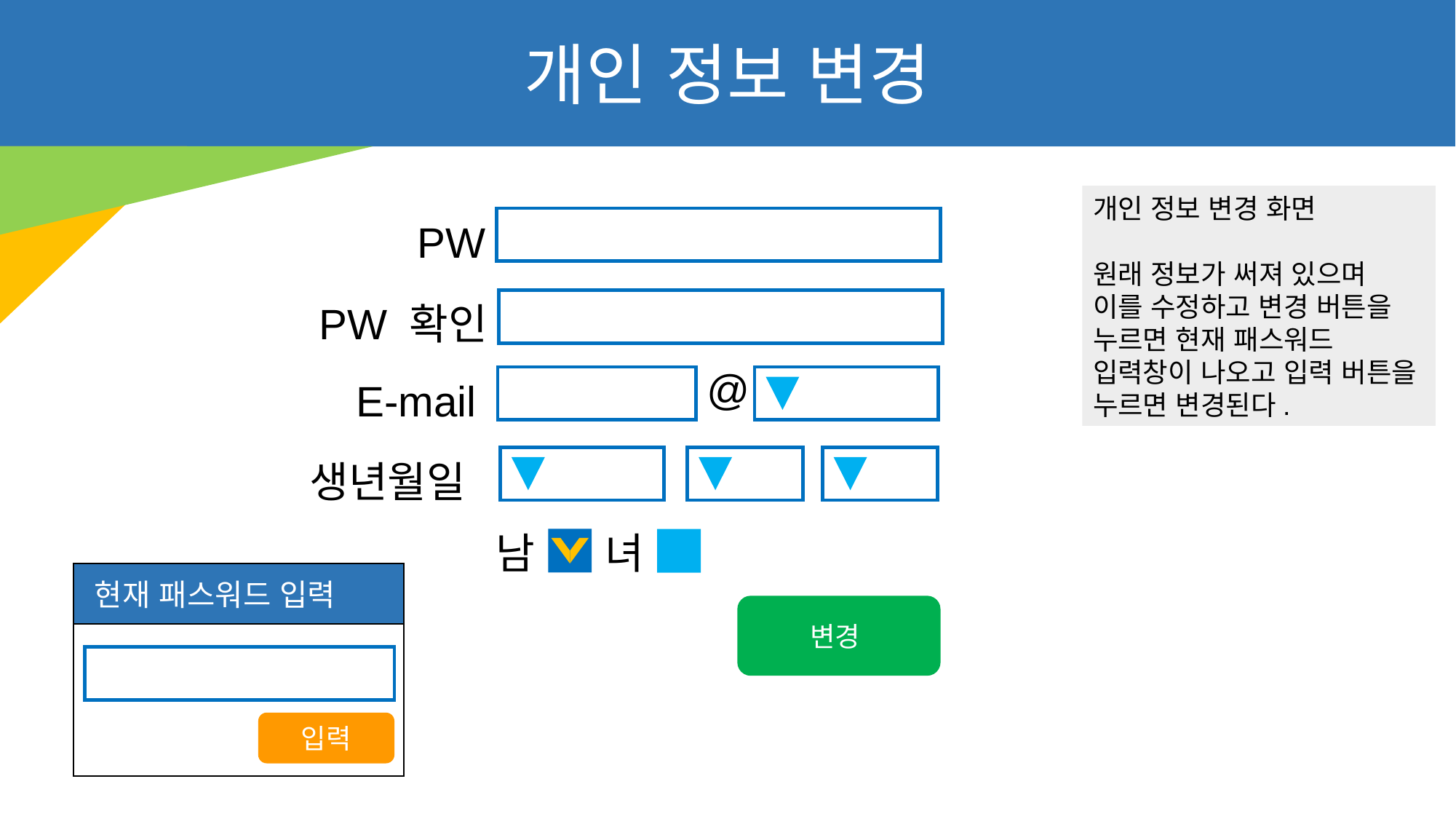

개인 정보 변경
개인 정보 변경 화면

원래 정보가 써져 있으며 이를 수정하고 변경 버튼을 누르면 현재 패스워드 입력창이 나오고 입력 버튼을 누르면 변경된다.
*****
PW

PW 확인
@

E-mail

생년월일

남	녀

현재 패스워드 입력

*****
입력
변경